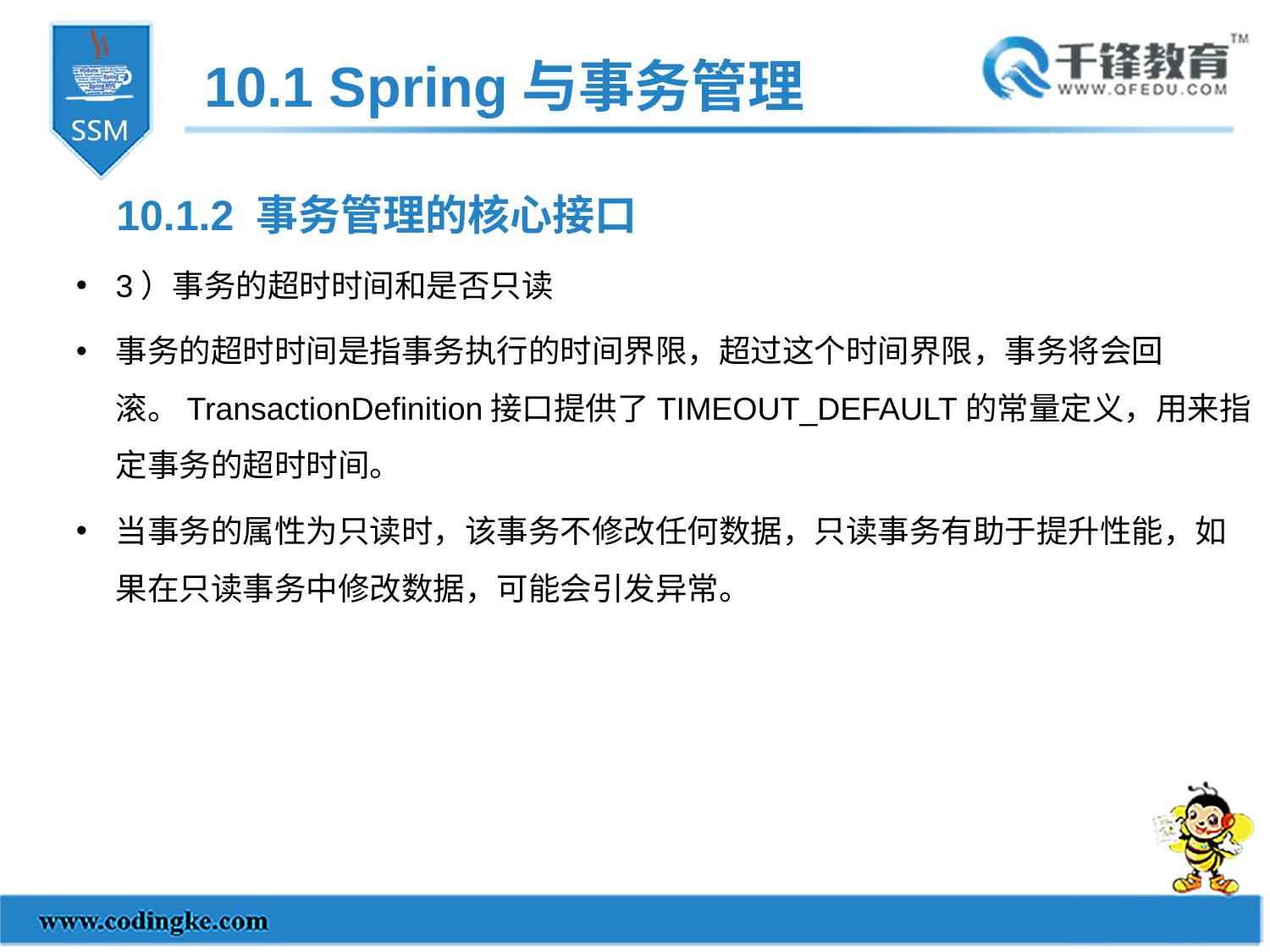

10.1 Spring与事务管理
10.1.2 事务管理的核心接口
3）事务的超时时间和是否只读
事务的超时时间是指事务执行的时间界限，超过这个时间界限，事务将会回滚。TransactionDefinition接口提供了TIMEOUT_DEFAULT的常量定义，用来指定事务的超时时间。
当事务的属性为只读时，该事务不修改任何数据，只读事务有助于提升性能，如果在只读事务中修改数据，可能会引发异常。